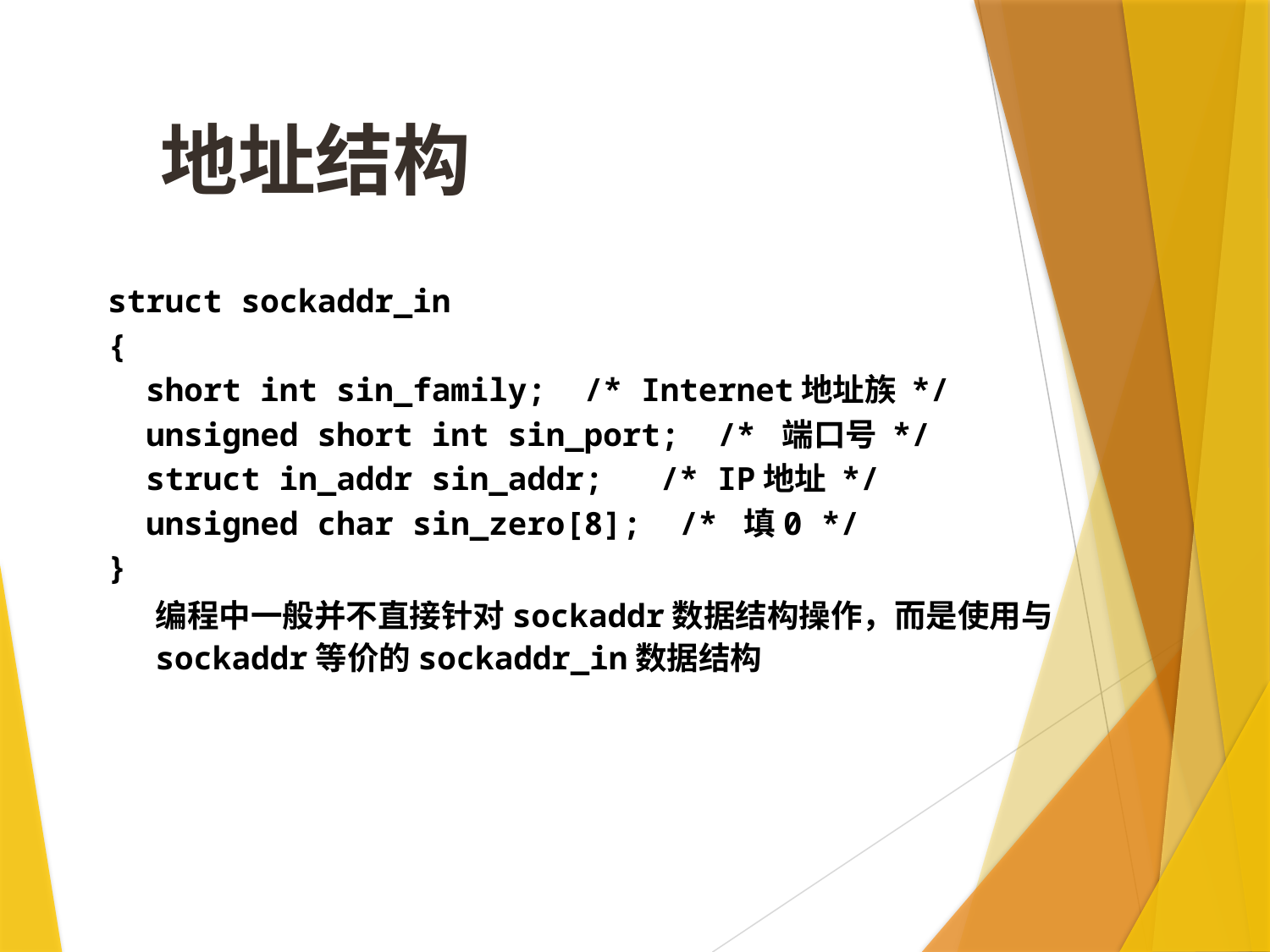

地址结构
struct sockaddr_in
{
  short int sin_family;  /* Internet地址族 */
  unsigned short int sin_port;  /* 端口号 */
  struct in_addr sin_addr;   /* IP地址 */
  unsigned char sin_zero[8];  /* 填0 */
}
	编程中一般并不直接针对sockaddr数据结构操作，而是使用与sockaddr等价的sockaddr_in数据结构